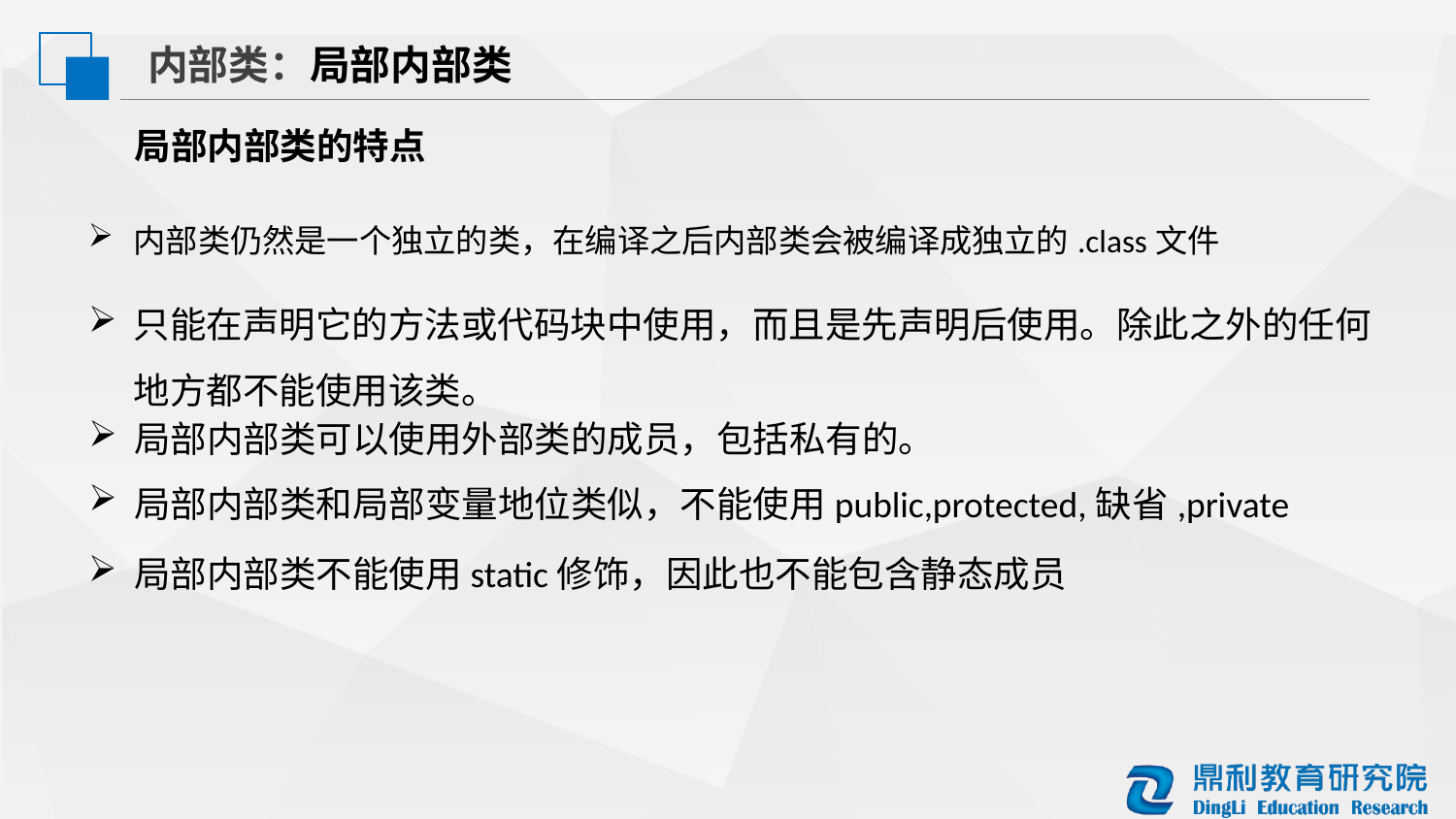

内部类：局部内部类

局部内部类的特点
内部类仍然是一个独立的类，在编译之后内部类会被编译成独立的.class文件
只能在声明它的方法或代码块中使用，而且是先声明后使用。除此之外的任何地方都不能使用该类。
局部内部类可以使用外部类的成员，包括私有的。
局部内部类和局部变量地位类似，不能使用public,protected,缺省,private
局部内部类不能使用static修饰，因此也不能包含静态成员